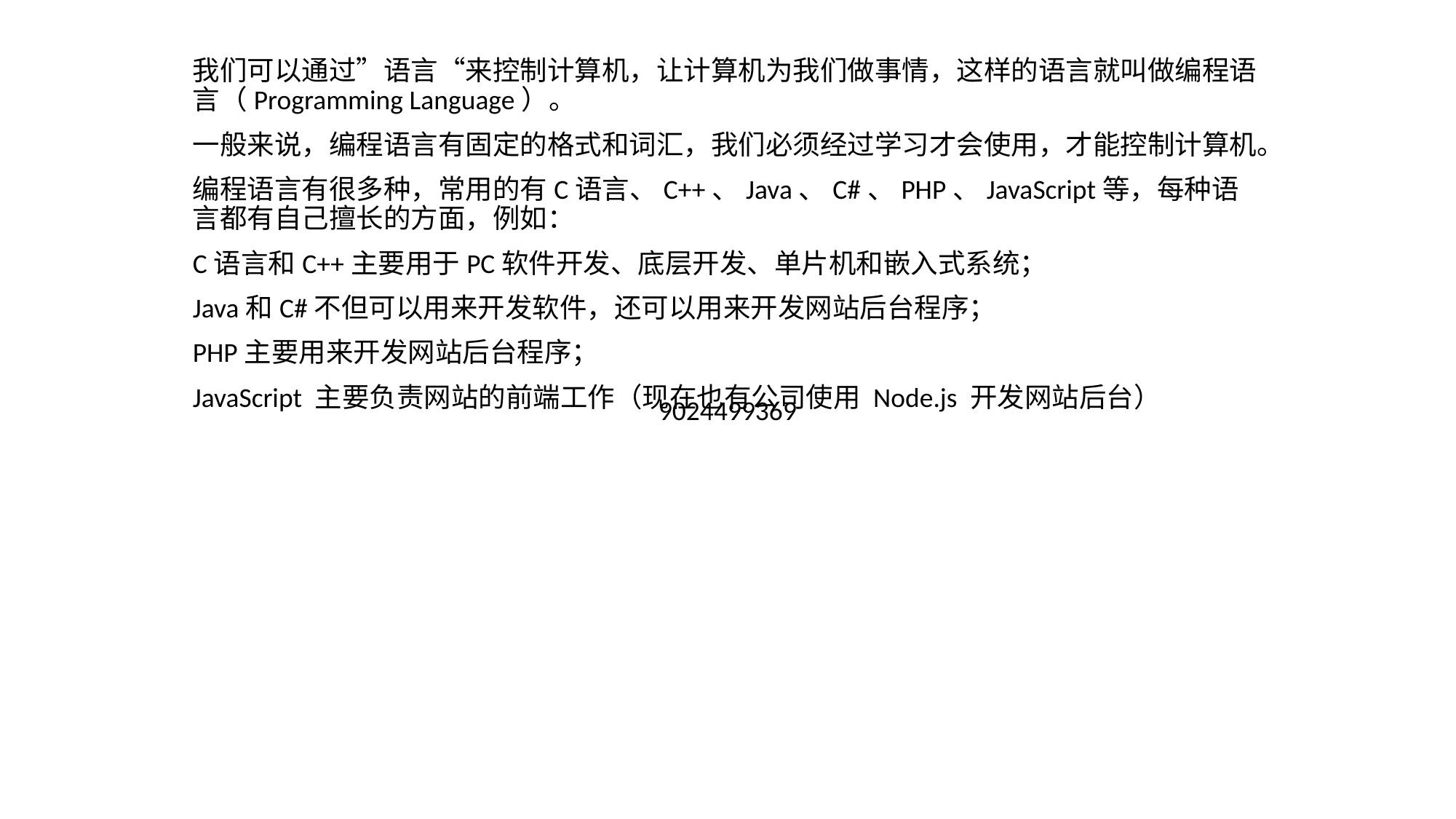

我们可以通过”语言“来控制计算机，让计算机为我们做事情，这样的语言就叫做编程语言（Programming Language）。
一般来说，编程语言有固定的格式和词汇，我们必须经过学习才会使用，才能控制计算机。
编程语言有很多种，常用的有C语言、C++、Java、C#、PHP、JavaScript等，每种语言都有自己擅长的方面，例如：
C语言和C++主要用于PC软件开发、底层开发、单片机和嵌入式系统；
Java和C#不但可以用来开发软件，还可以用来开发网站后台程序；
PHP主要用来开发网站后台程序；
JavaScript 主要负责网站的前端工作（现在也有公司使用 Node.js 开发网站后台）

9024499369